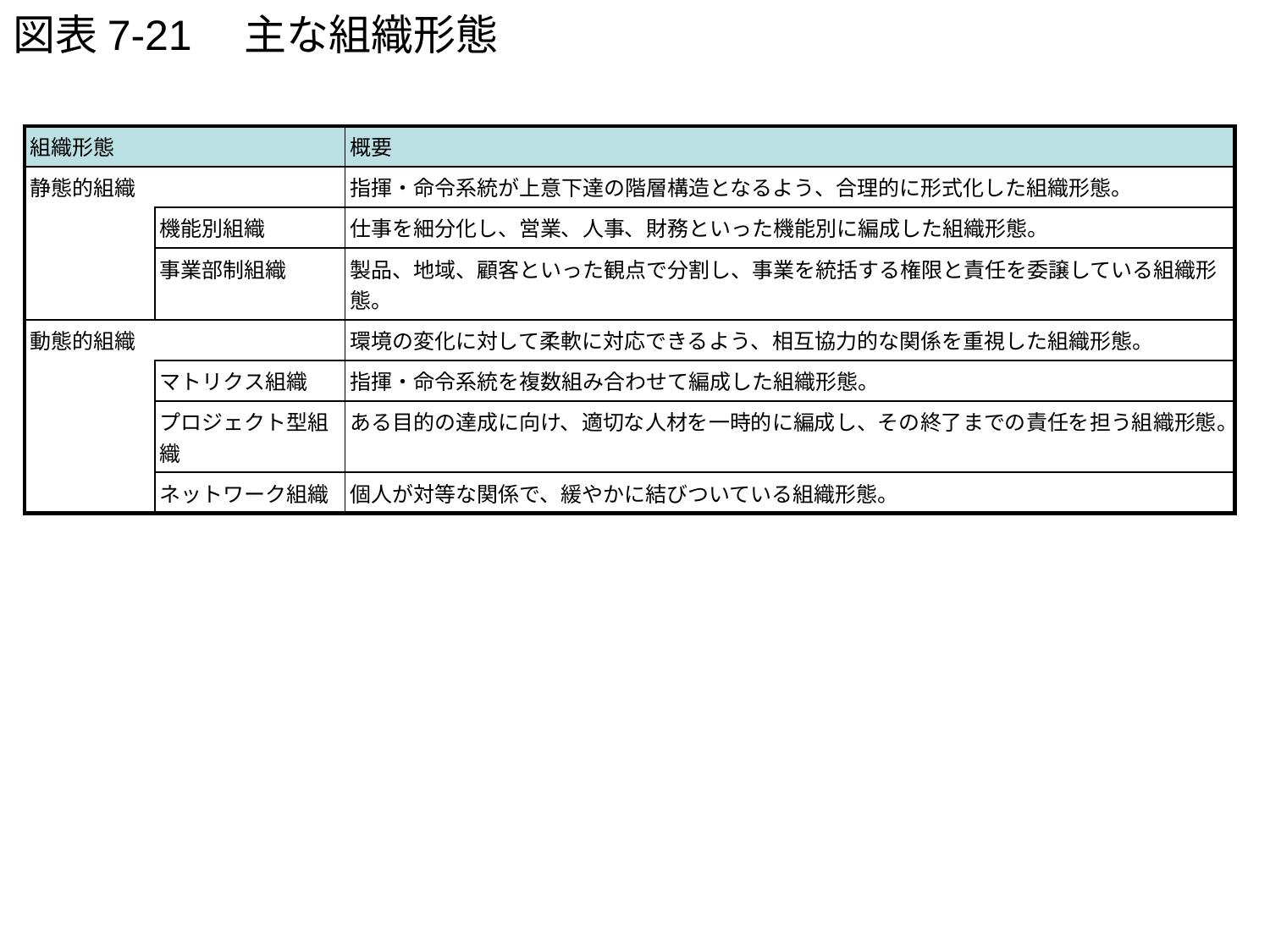

# 図表7-21　主な組織形態
| 組織形態 |  | 概要 |
| --- | --- | --- |
| 静態的組織 |  | 指揮・命令系統が上意下達の階層構造となるよう、合理的に形式化した組織形態。 |
|  | 機能別組織 | 仕事を細分化し、営業、人事、財務といった機能別に編成した組織形態。 |
|  | 事業部制組織 | 製品、地域、顧客といった観点で分割し、事業を統括する権限と責任を委譲している組織形態。 |
| 動態的組織 |  | 環境の変化に対して柔軟に対応できるよう、相互協力的な関係を重視した組織形態。 |
|  | マトリクス組織 | 指揮・命令系統を複数組み合わせて編成した組織形態。 |
|  | プロジェクト型組織 | ある目的の達成に向け、適切な人材を一時的に編成し、その終了までの責任を担う組織形態。 |
|  | ネットワーク組織 | 個人が対等な関係で、緩やかに結びついている組織形態。 |